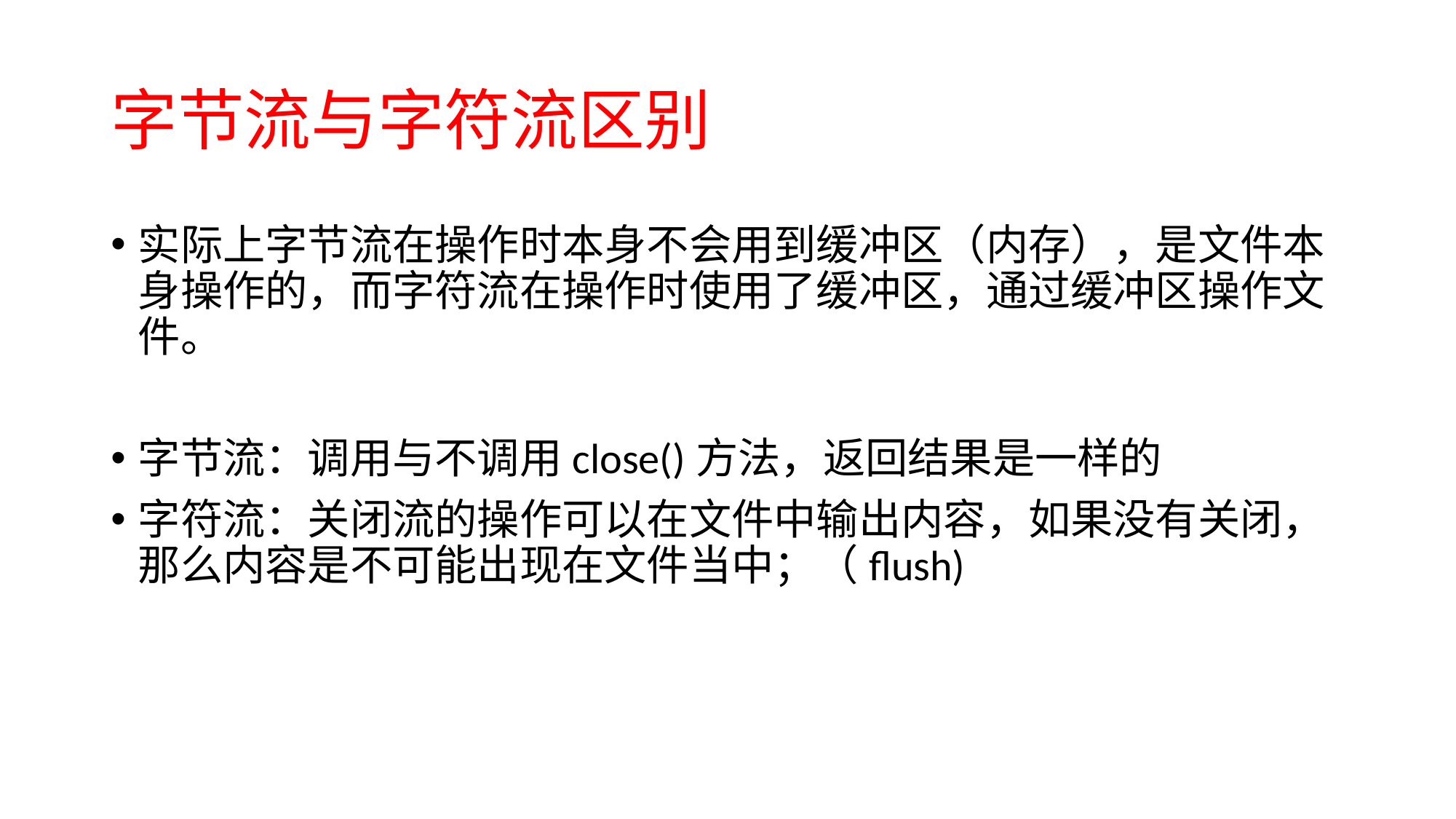

# 字节流与字符流区别
实际上字节流在操作时本身不会用到缓冲区（内存），是文件本身操作的，而字符流在操作时使用了缓冲区，通过缓冲区操作文件。

字节流：调用与不调用close()方法，返回结果是一样的
字符流：关闭流的操作可以在文件中输出内容，如果没有关闭，那么内容是不可能出现在文件当中；（flush)